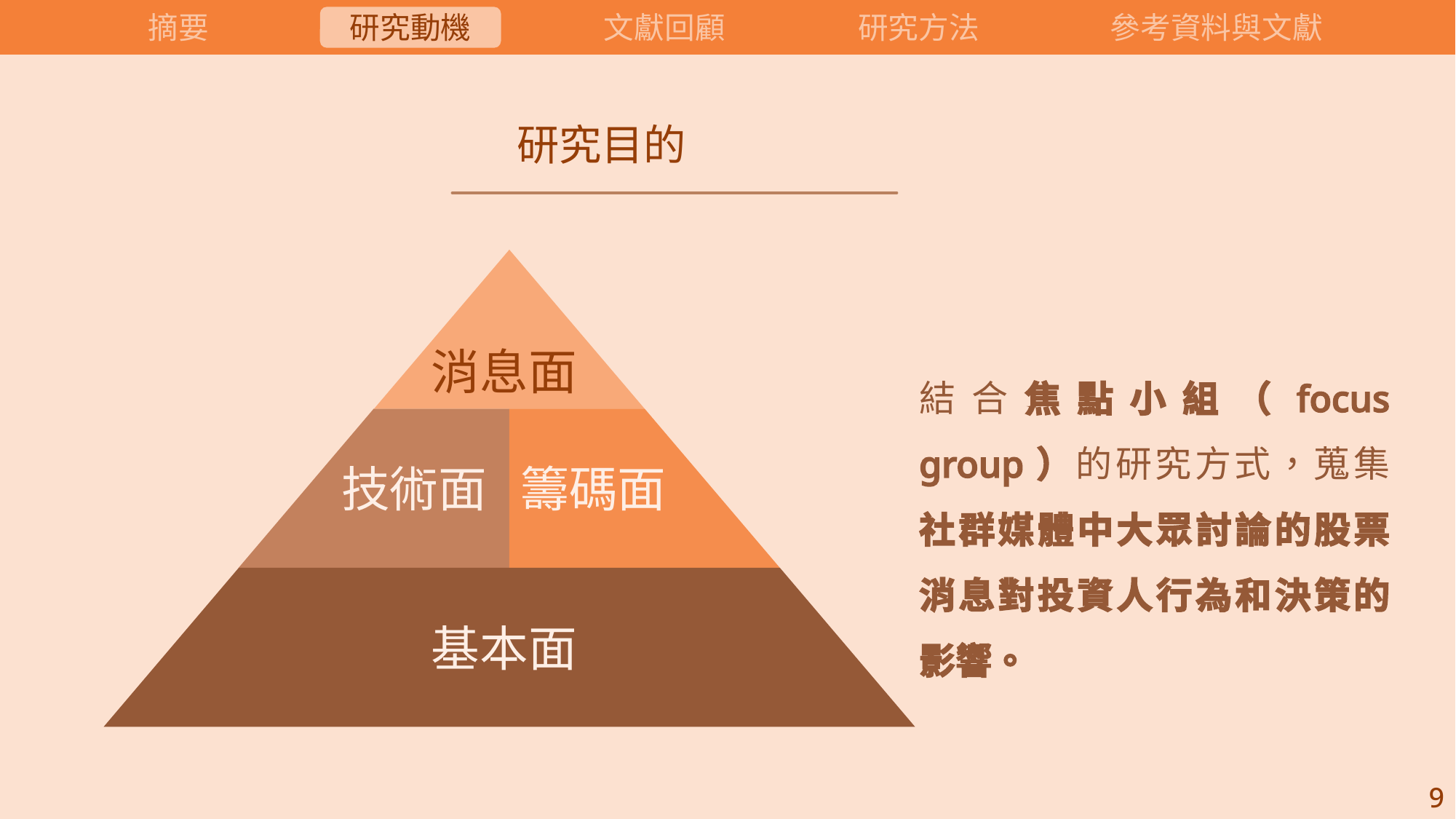

摘要
研究動機
文獻回顧
研究方法
參考資料與文獻

研究目的

消息面
籌碼面
技術面
基本面
結合焦點小組（focus group）的研究方式，蒐集社群媒體中大眾討論的股票消息對投資人行為和決策的影響。
9